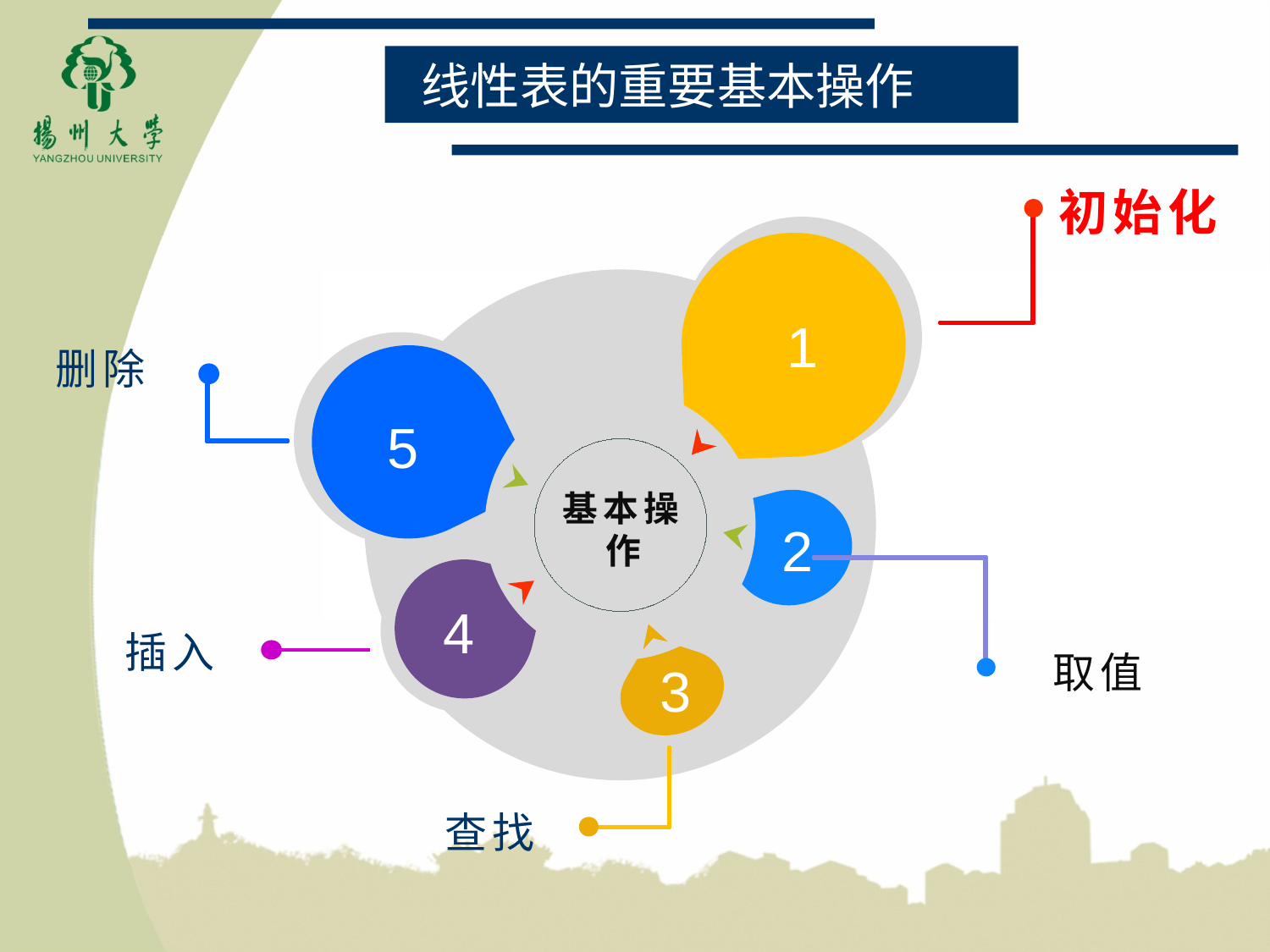

线性表的重要基本操作
初始化

1

删除

5

基本操作

2

4
插入

取值

3

查找